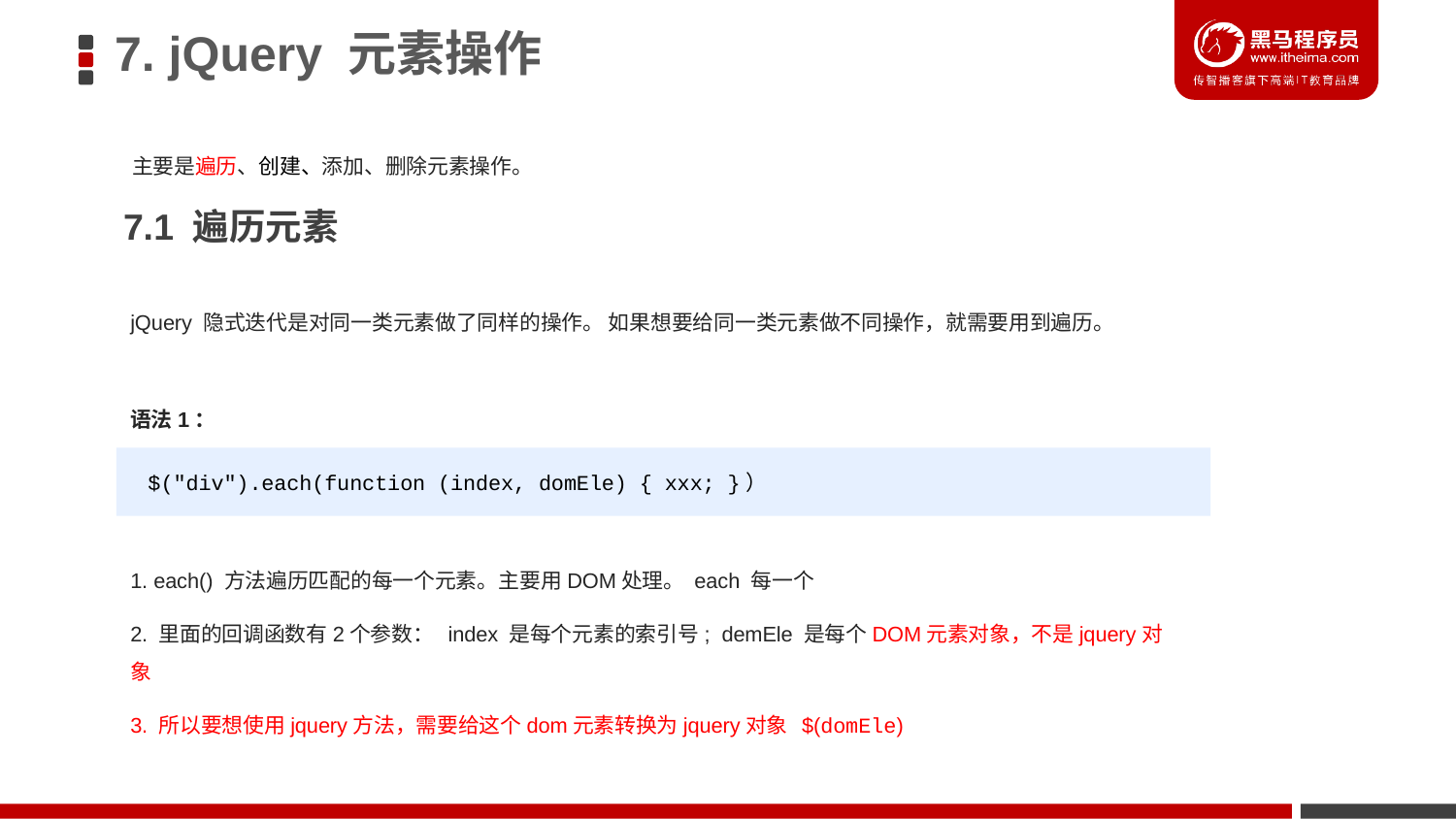

# 7. jQuery 元素操作
主要是遍历、创建、添加、删除元素操作。
7.1 遍历元素
jQuery 隐式迭代是对同一类元素做了同样的操作。 如果想要给同一类元素做不同操作，就需要用到遍历。
语法1：

$("div").each(function (index, domEle) { xxx; }）
1. each() 方法遍历匹配的每一个元素。主要用DOM处理。 each 每一个
2. 里面的回调函数有2个参数：  index 是每个元素的索引号;  demEle 是每个DOM元素对象，不是jquery对象
3. 所以要想使用jquery方法，需要给这个dom元素转换为jquery对象  $(domEle)